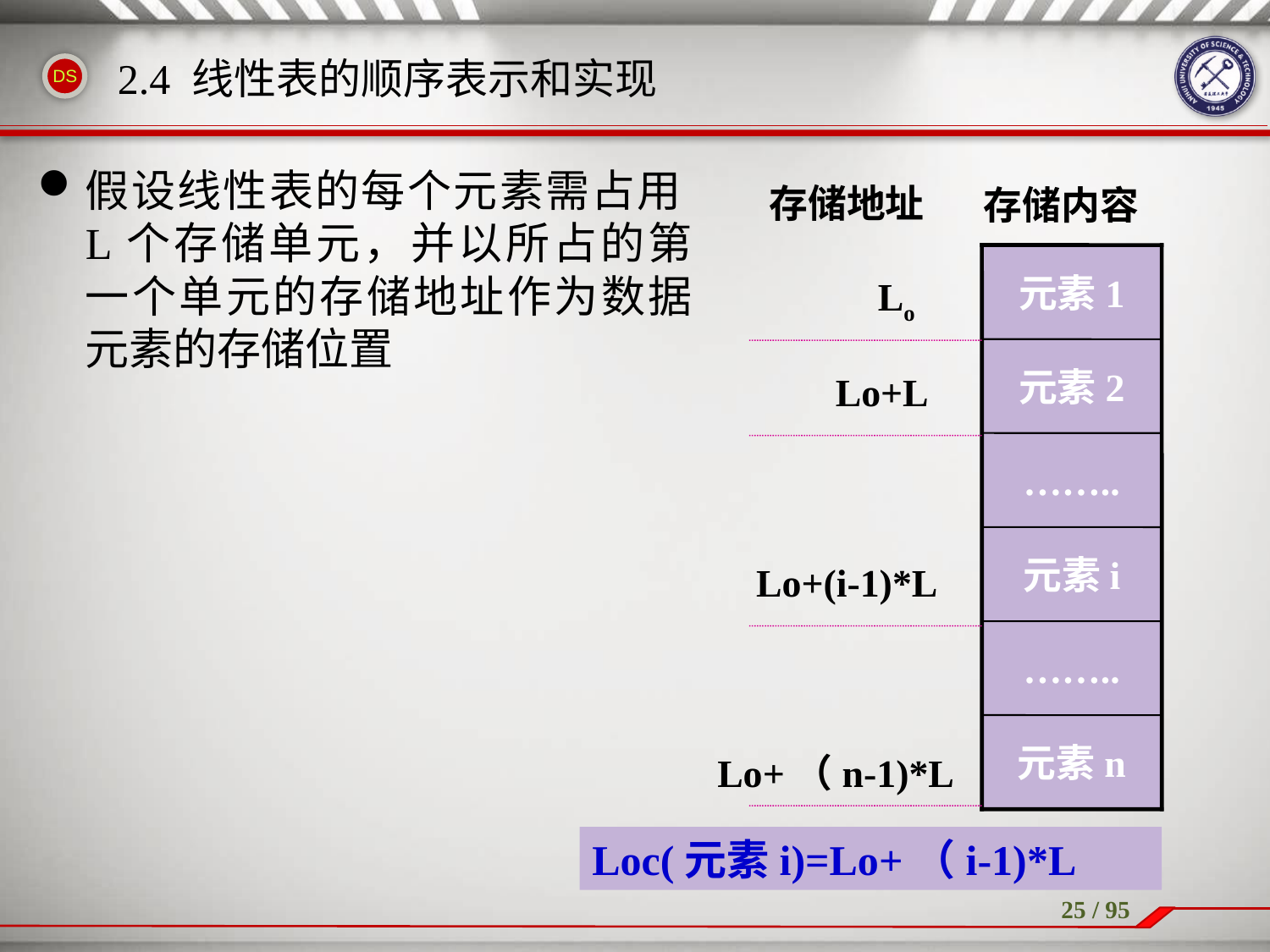

# 2.4 线性表的顺序表示和实现
假设线性表的每个元素需占用L个存储单元，并以所占的第一个单元的存储地址作为数据元素的存储位置
存储地址
存储内容
元素1

Lo
元素2

Lo+L
……..

元素i

Lo+(i-1)*L
……..

元素n

Lo+（n-1)*L

Loc(元素i)=Lo+（i-1)*L